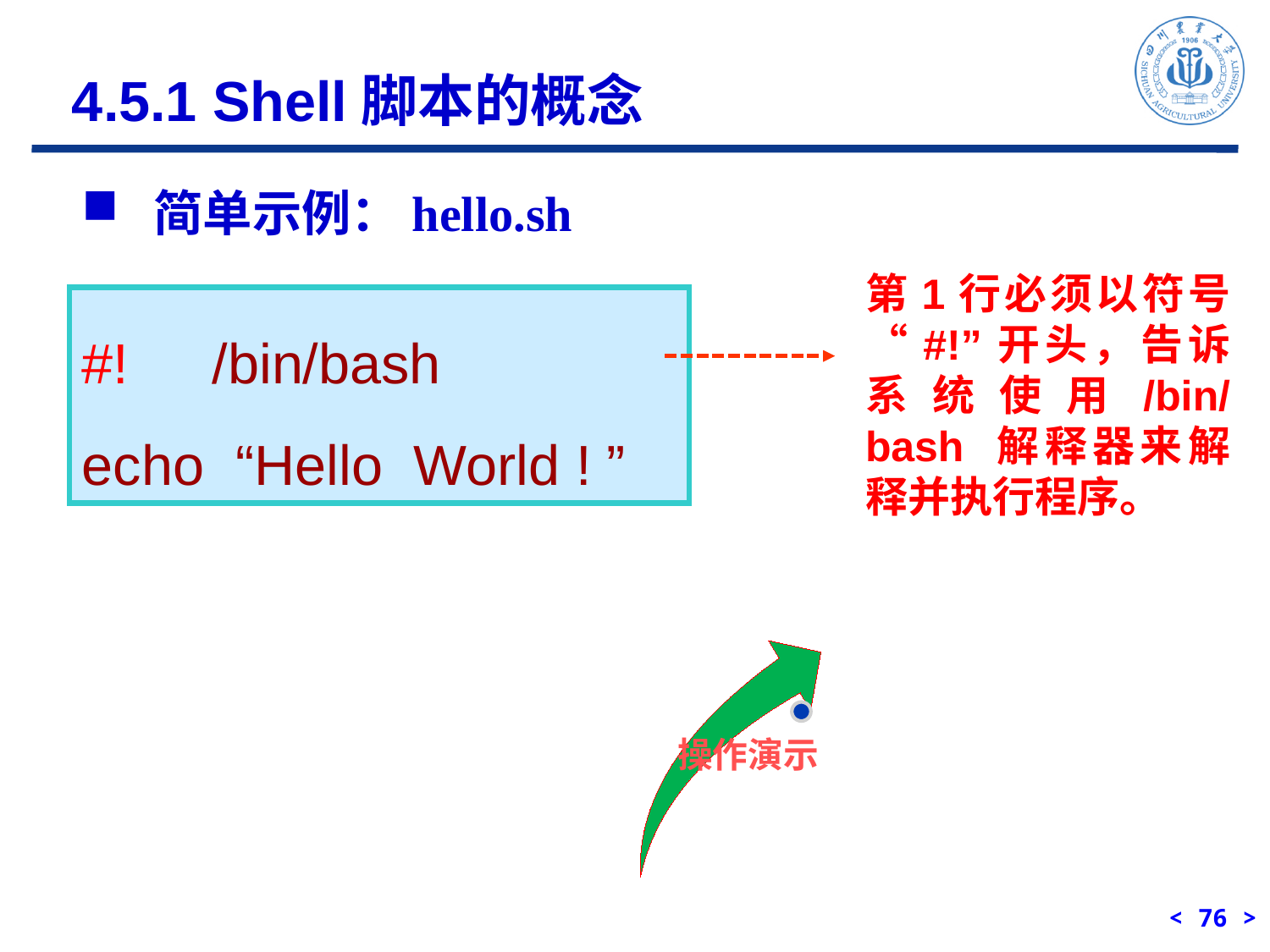

4.5.1 Shell脚本的概念
  简单示例：hello.sh
第1行必须以符号“#!”开头，告诉系统使用/bin/bash 解释器来解释并执行程序。
#!　/bin/bash
echo  “Hello  World ! ”
操作演示